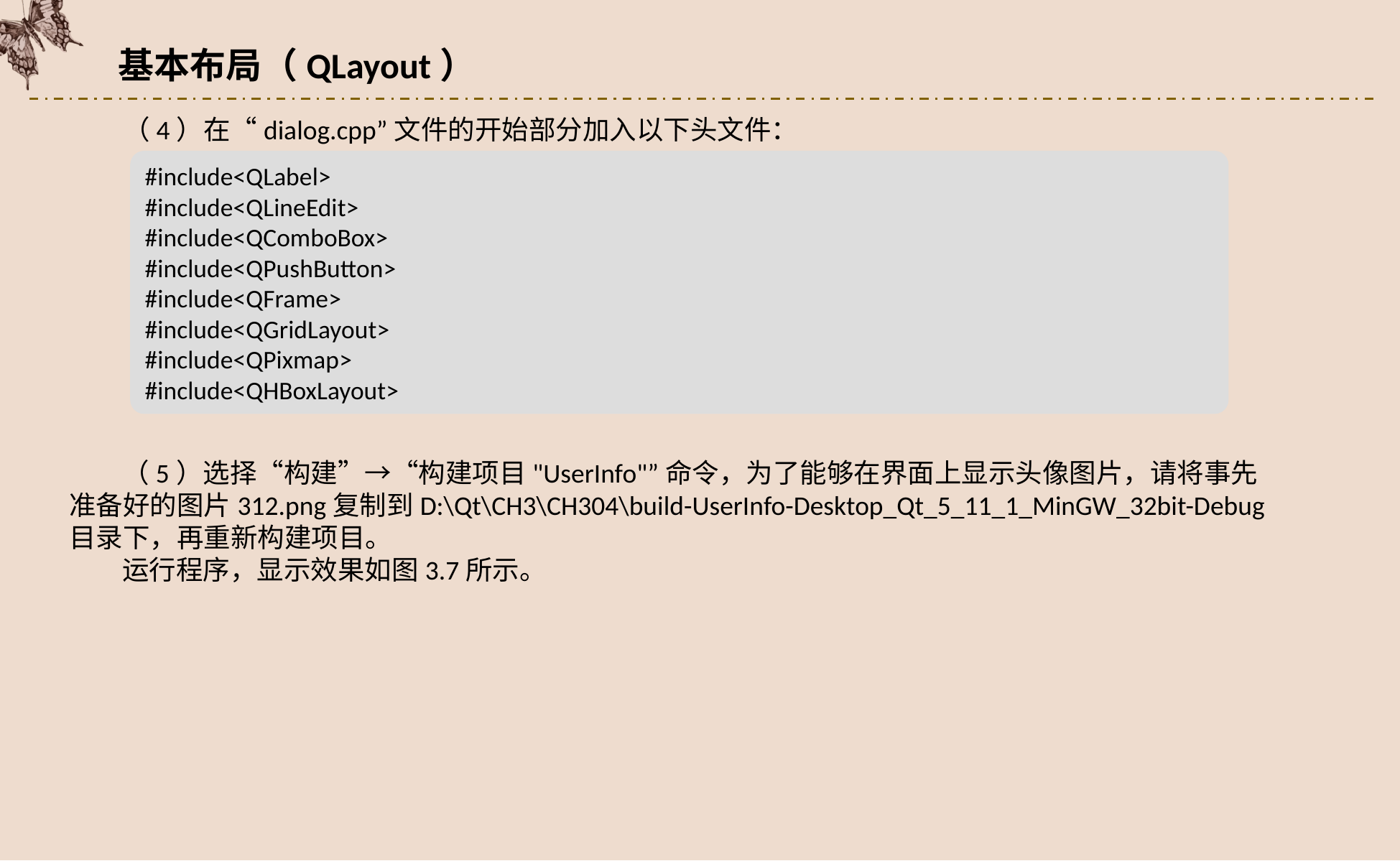

基本布局（QLayout）
（4）在“dialog.cpp”文件的开始部分加入以下头文件：
#include<QLabel>
#include<QLineEdit>
#include<QComboBox>
#include<QPushButton>
#include<QFrame>
#include<QGridLayout>
#include<QPixmap>
#include<QHBoxLayout>
（5）选择“构建”→“构建项目"UserInfo"”命令，为了能够在界面上显示头像图片，请将事先准备好的图片312.png复制到D:\Qt\CH3\CH304\build-UserInfo-Desktop_Qt_5_11_1_MinGW_32bit-Debug目录下，再重新构建项目。
运行程序，显示效果如图3.7所示。